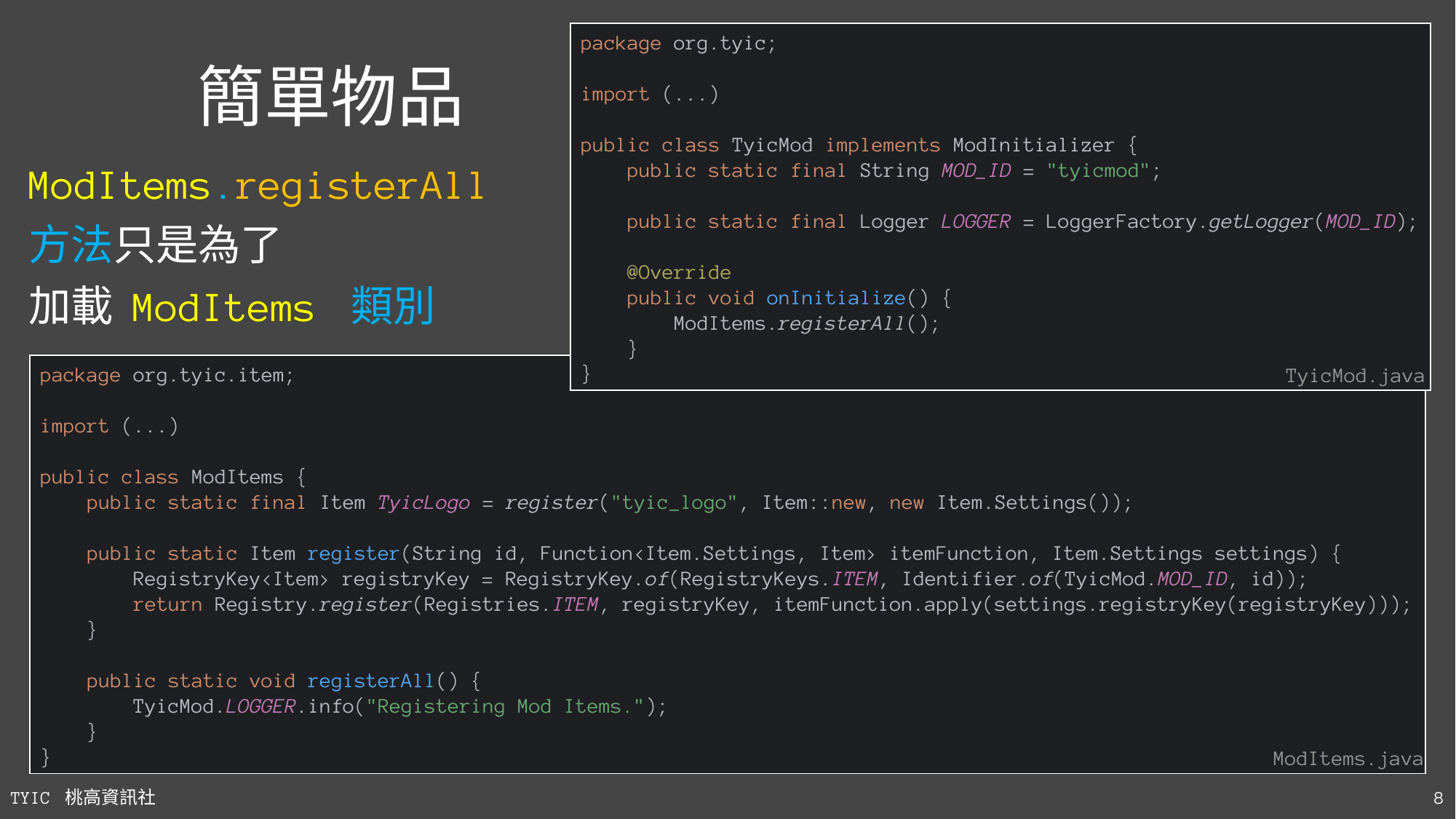

# 簡單物品
package org.tyic;
import (...)
public class TyicMod implements ModInitializer {
    public static final String MOD_ID = "tyicmod";
    public static final Logger LOGGER = LoggerFactory.getLogger(MOD_ID);
    @Override
    public void onInitialize() {
        ModItems.registerAll();
    }
}
TyicMod.java
ModItems.registerAll
方法只是為了
加載 ModItems 類別
package org.tyic.item;
import (...)

public class ModItems {
    public static final Item TyicLogo = register("tyic_logo", Item::new, new Item.Settings());
    public static Item register(String id, Function<Item.Settings, Item> itemFunction, Item.Settings settings) {
        RegistryKey<Item> registryKey = RegistryKey.of(RegistryKeys.ITEM, Identifier.of(TyicMod.MOD_ID, id));
        return Registry.register(Registries.ITEM, registryKey, itemFunction.apply(settings.registryKey(registryKey)));
    }
    public static void registerAll() {
        TyicMod.LOGGER.info("Registering Mod Items.");
    }
}
ModItems.java